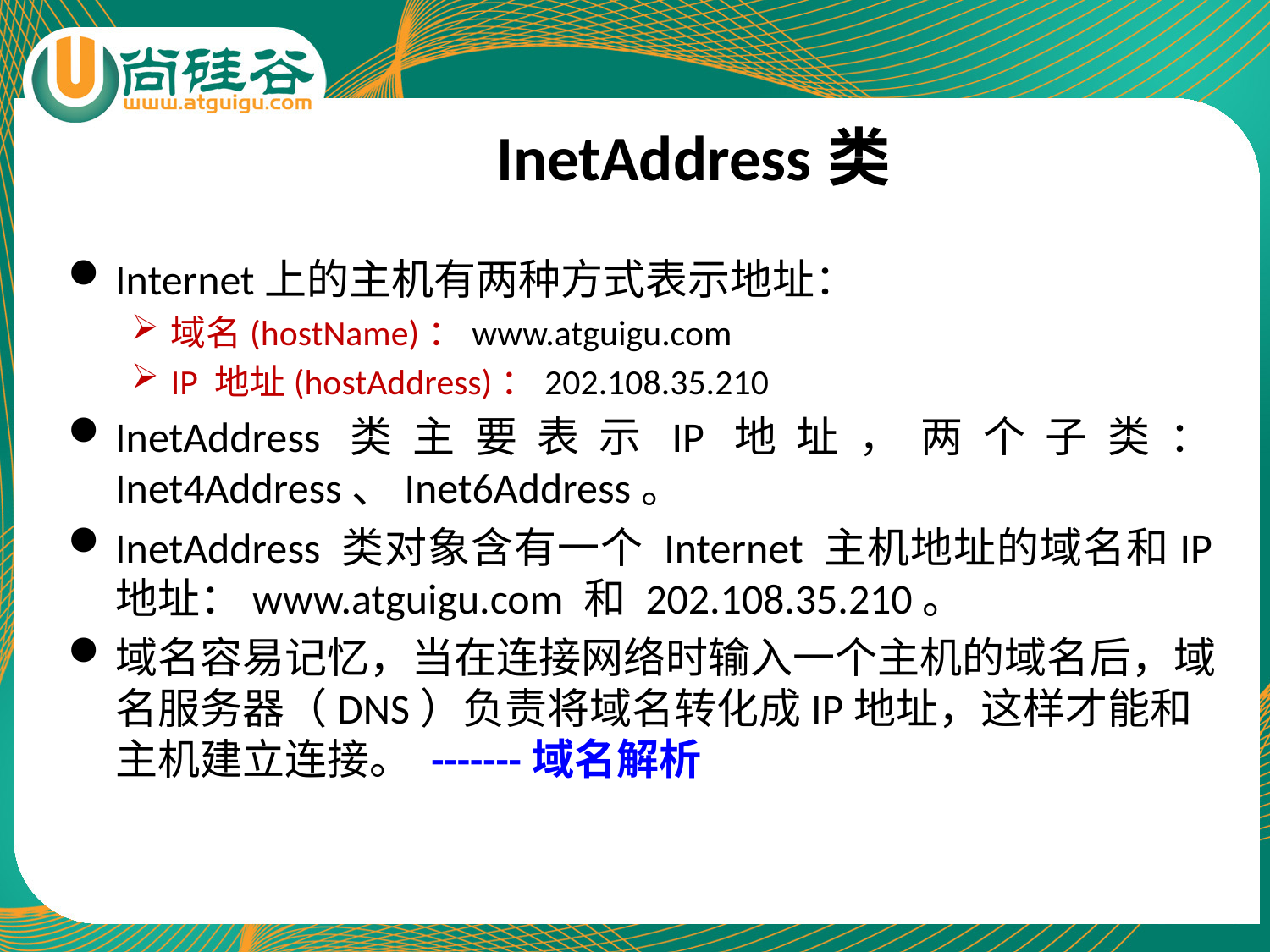

# InetAddress类
Internet上的主机有两种方式表示地址：
域名(hostName)：www.atguigu.com
IP 地址(hostAddress)：202.108.35.210
InetAddress类主要表示IP地址，两个子类：Inet4Address、Inet6Address。
InetAddress 类对象含有一个 Internet 主机地址的域名和IP地址：www.atguigu.com 和 202.108.35.210。
域名容易记忆，当在连接网络时输入一个主机的域名后，域名服务器（DNS）负责将域名转化成IP地址，这样才能和主机建立连接。 -------域名解析